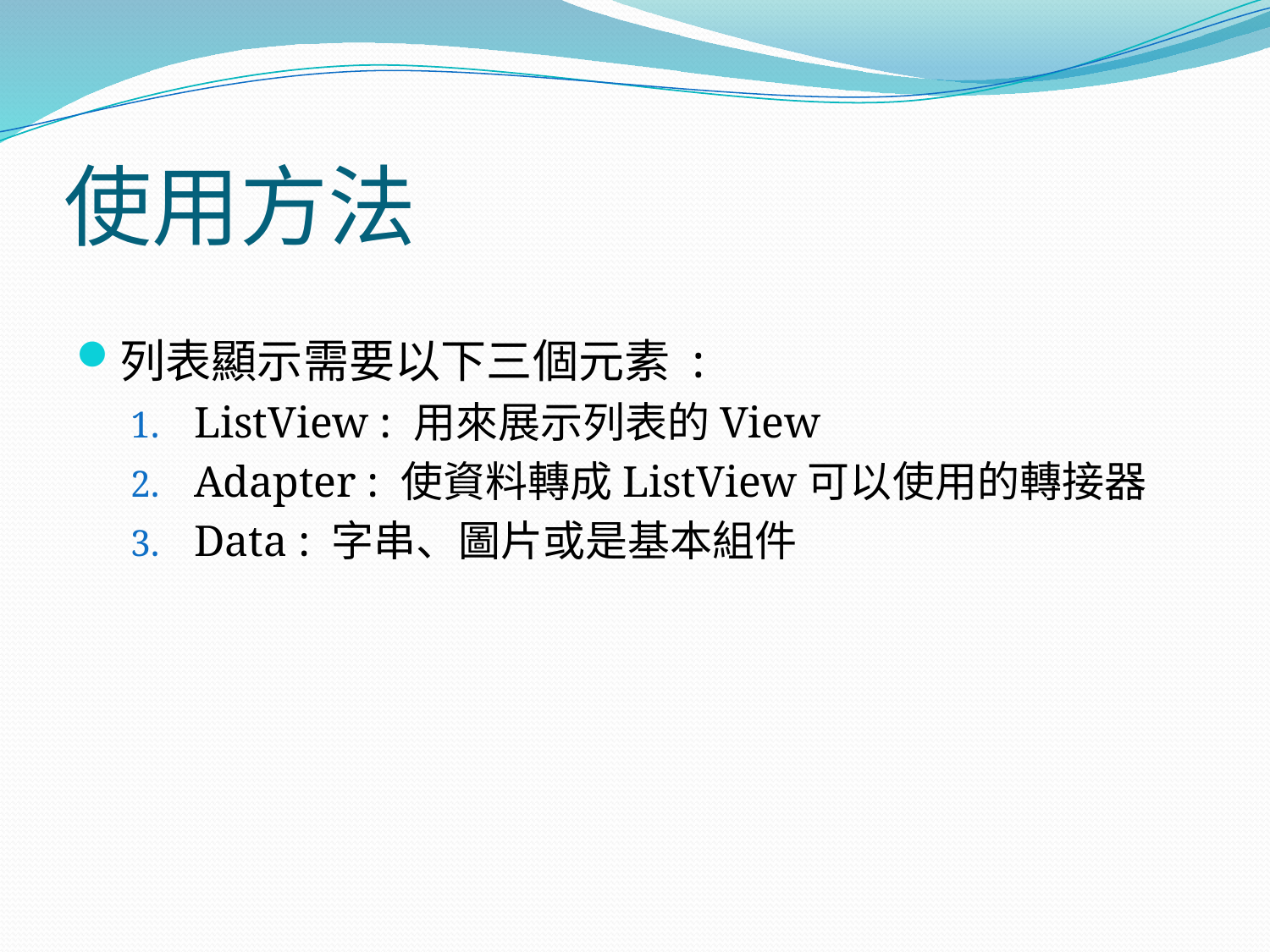

# 使用方法
列表顯示需要以下三個元素 :
ListView : 用來展示列表的View
Adapter : 使資料轉成ListView可以使用的轉接器
Data : 字串、圖片或是基本組件